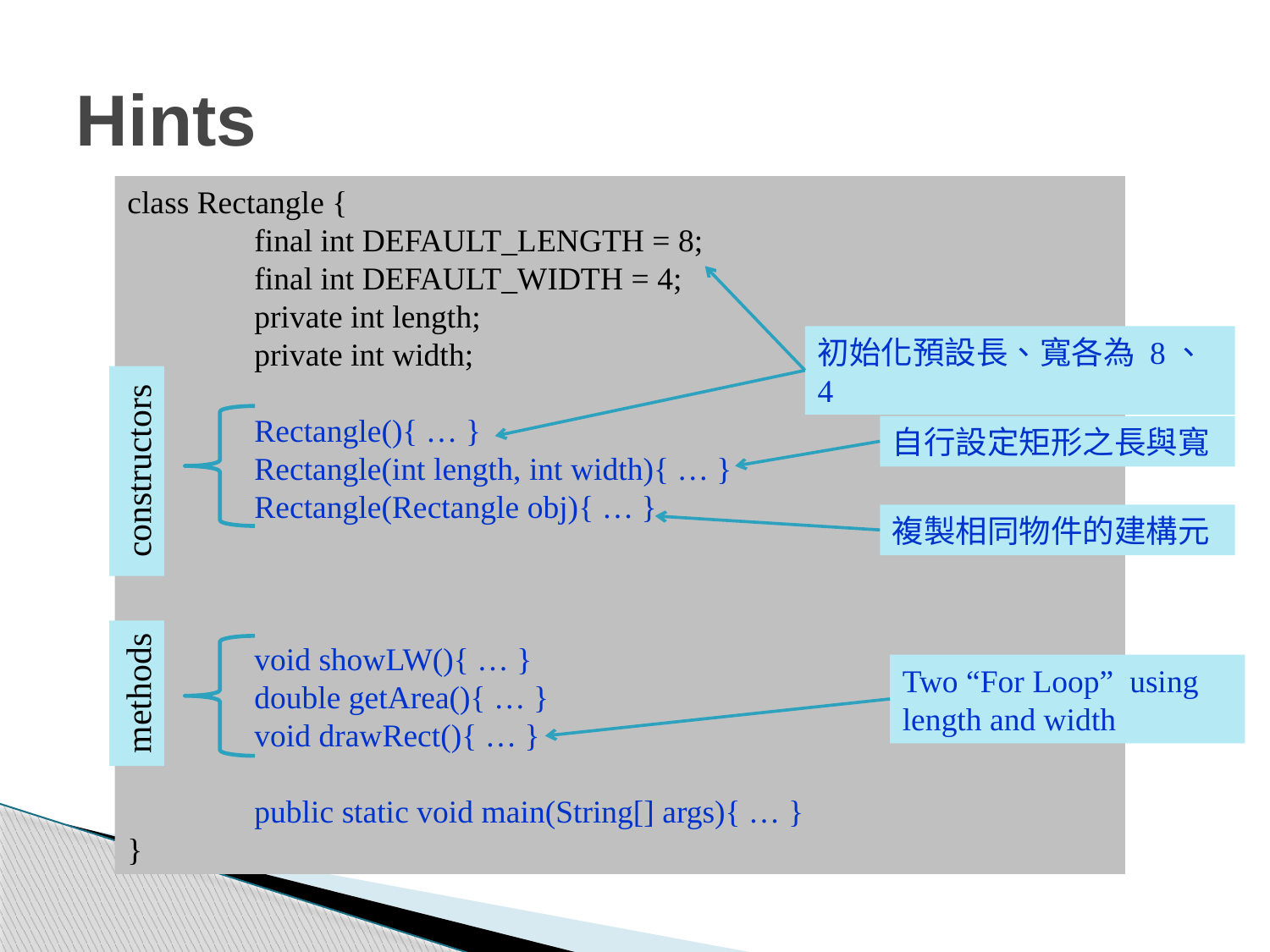

# Hints
class Rectangle {
	final int DEFAULT_LENGTH = 8;
	final int DEFAULT_WIDTH = 4;
	private int length;
	private int width;

	Rectangle(){ … }
	Rectangle(int length, int width){ … }
	Rectangle(Rectangle obj){ … }

	void showLW(){ … }
	double getArea(){ … }
	void drawRect(){ … }

	public static void main(String[] args){ … }
}
初始化預設長、寬各為 8、4

自行設定矩形之長與寬
constructors
複製相同物件的建構元

Two “For Loop”  using length and width
methods